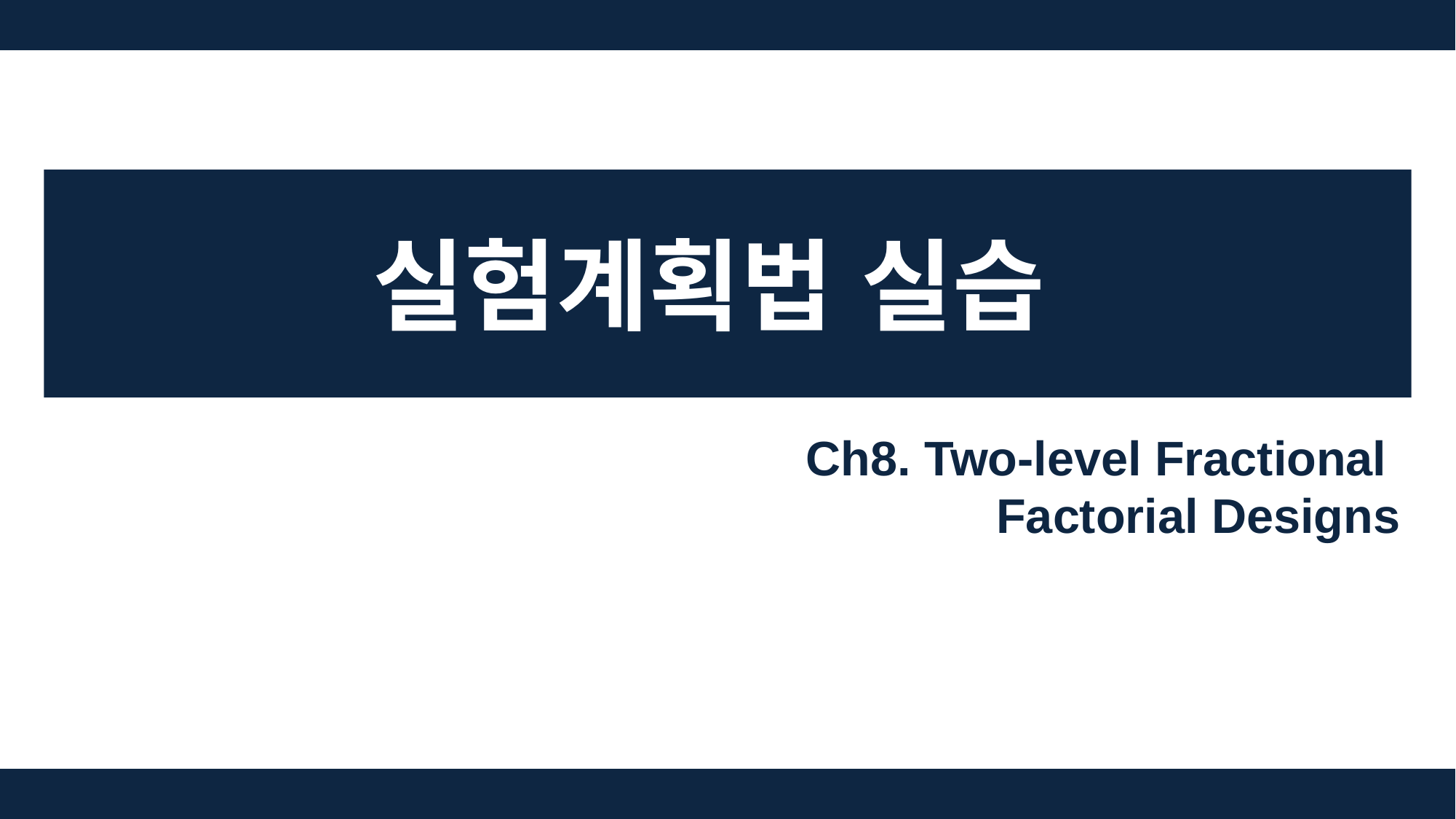

실험계획법 실습
Ch8. Two-level Fractional
Factorial Designs